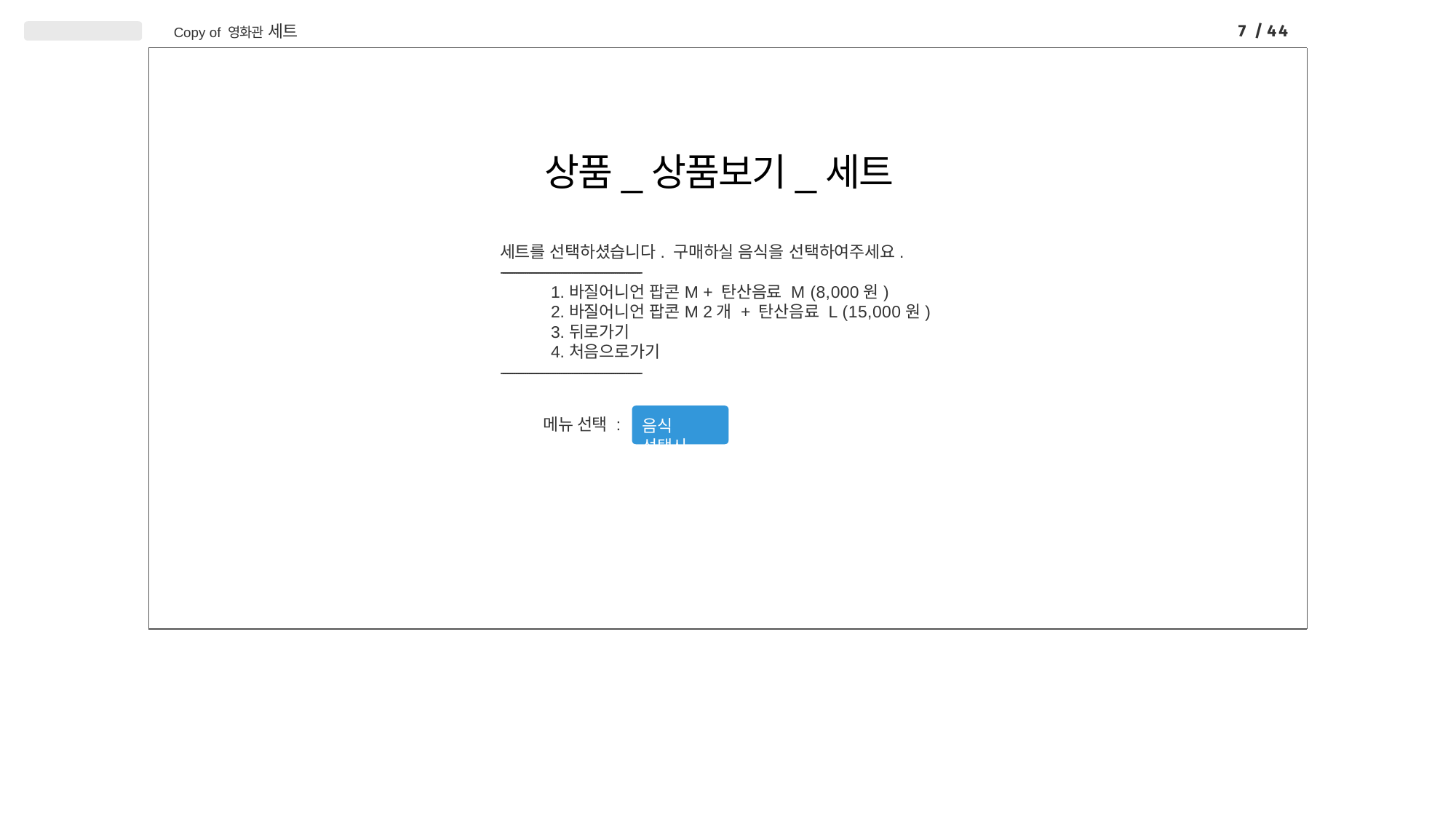

7 / 44
Copy of 영화관 세트

# 상품_상품보기_세트
세트를 선택하셨습니다. 구매하실 음식을 선택하여주세요.
-----------------------------------------------------------------
바질어니언 팝콘M + 탄산음료 M (8,000원)
바질어니언 팝콘M 2개 + 탄산음료 L (15,000원)
뒤로가기
처음으로가기
-----------------------------------------------------------------

메뉴 선택 :
음식 선택시